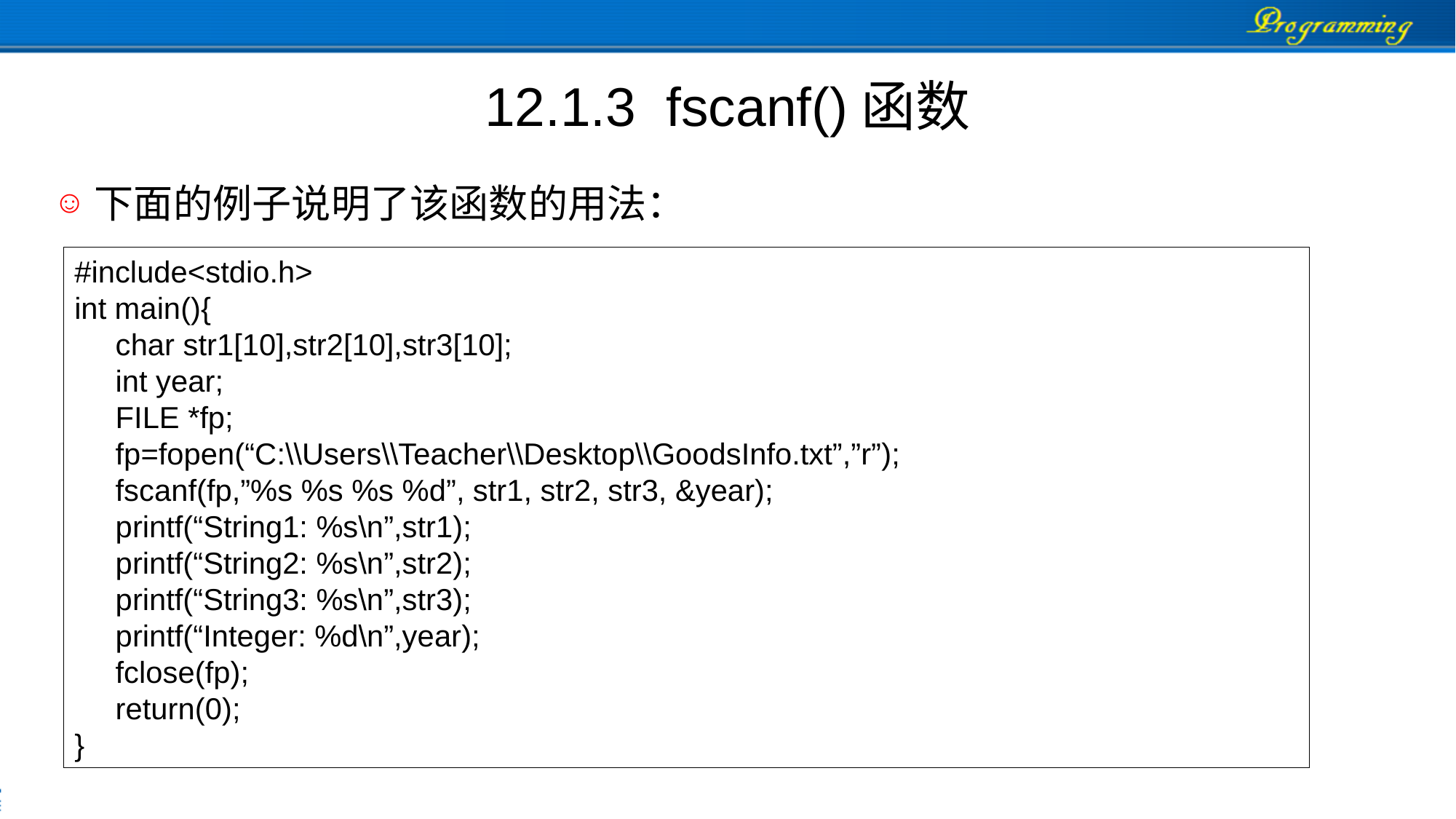

# 12.1.3  fscanf()函数
下面的例子说明了该函数的用法：
#include<stdio.h>
int main(){
	char str1[10],str2[10],str3[10];
	int year;
	FILE *fp;
	fp=fopen(“C:\\Users\\Teacher\\Desktop\\GoodsInfo.txt”,”r”);
	fscanf(fp,”%s %s %s %d”, str1, str2, str3, &year);
	printf(“String1: %s\n”,str1);
	printf(“String2: %s\n”,str2);
	printf(“String3: %s\n”,str3);
	printf(“Integer: %d\n”,year);
	fclose(fp);
	return(0);
}